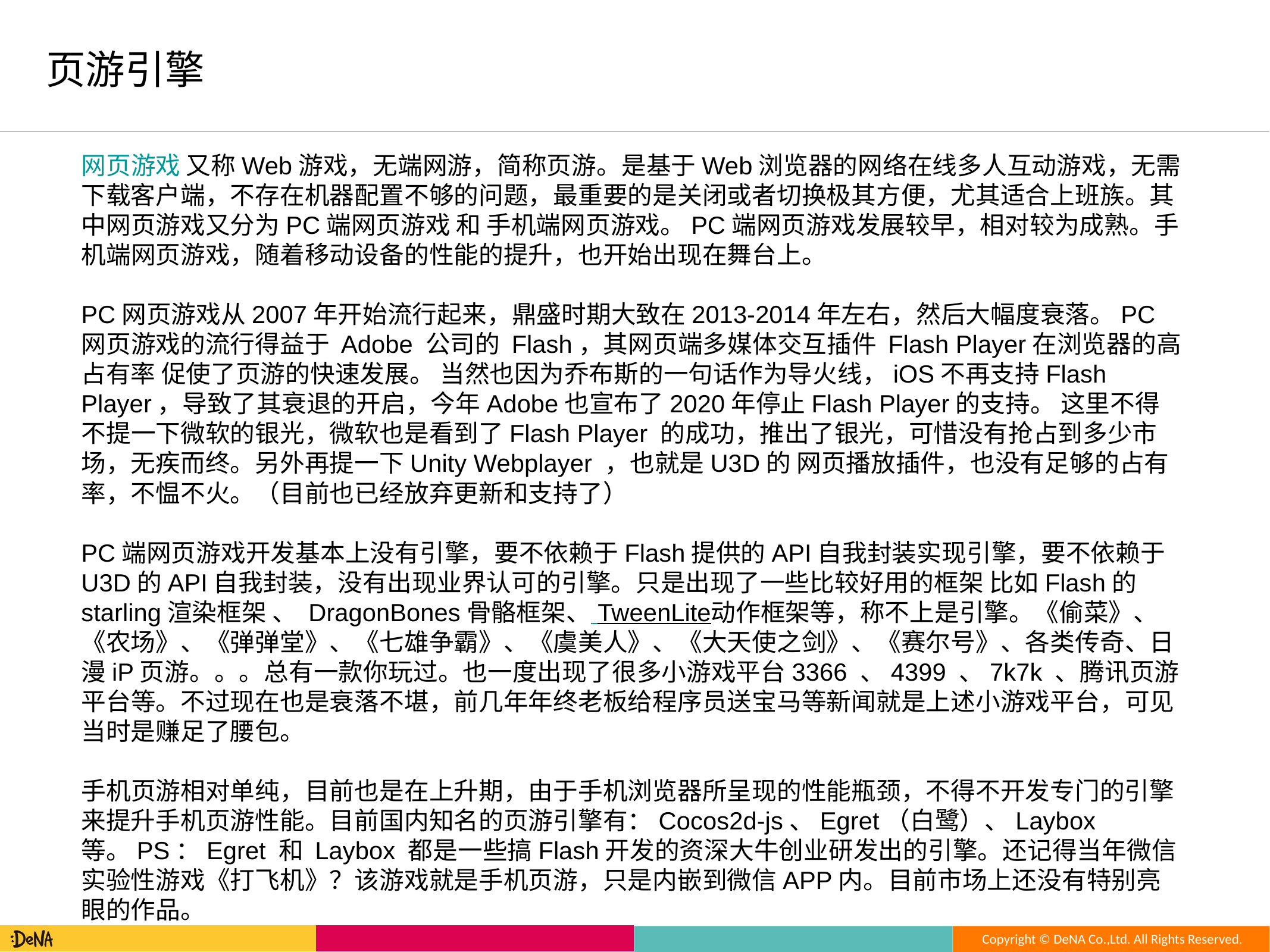

页游引擎
网页游戏 又称Web游戏，无端网游，简称页游。是基于Web浏览器的网络在线多人互动游戏，无需下载客户端，不存在机器配置不够的问题，最重要的是关闭或者切换极其方便，尤其适合上班族。其中网页游戏又分为PC端网页游戏 和 手机端网页游戏。PC端网页游戏发展较早，相对较为成熟。手机端网页游戏，随着移动设备的性能的提升，也开始出现在舞台上。

PC网页游戏从2007年开始流行起来，鼎盛时期大致在2013-2014年左右，然后大幅度衰落。PC网页游戏的流行得益于 Adobe 公司的 Flash，其网页端多媒体交互插件 Flash Player在浏览器的高占有率 促使了页游的快速发展。 当然也因为乔布斯的一句话作为导火线，iOS不再支持Flash Player，导致了其衰退的开启，今年Adobe也宣布了2020年停止Flash Player的支持。 这里不得不提一下微软的银光，微软也是看到了Flash Player 的成功，推出了银光，可惜没有抢占到多少市场，无疾而终。另外再提一下Unity Webplayer ，也就是U3D的 网页播放插件，也没有足够的占有率，不愠不火。（目前也已经放弃更新和支持了）

PC端网页游戏开发基本上没有引擎，要不依赖于Flash提供的API自我封装实现引擎，要不依赖于U3D的API自我封装，没有出现业界认可的引擎。只是出现了一些比较好用的框架 比如Flash的 starling渲染框架 、 DragonBones骨骼框架、 TweenLite动作框架等，称不上是引擎。《偷菜》、《农场》、《弹弹堂》、《七雄争霸》、《虞美人》、《大天使之剑》、《赛尔号》、各类传奇、日漫iP页游。。。总有一款你玩过。也一度出现了很多小游戏平台3366 、4399 、7k7k 、腾讯页游平台等。不过现在也是衰落不堪，前几年年终老板给程序员送宝马等新闻就是上述小游戏平台，可见当时是赚足了腰包。

手机页游相对单纯，目前也是在上升期，由于手机浏览器所呈现的性能瓶颈，不得不开发专门的引擎来提升手机页游性能。目前国内知名的页游引擎有：Cocos2d-js、Egret（白鹭）、Laybox等。PS：Egret 和 Laybox 都是一些搞Flash开发的资深大牛创业研发出的引擎。还记得当年微信实验性游戏《打飞机》？该游戏就是手机页游，只是内嵌到微信APP内。目前市场上还没有特别亮眼的作品。